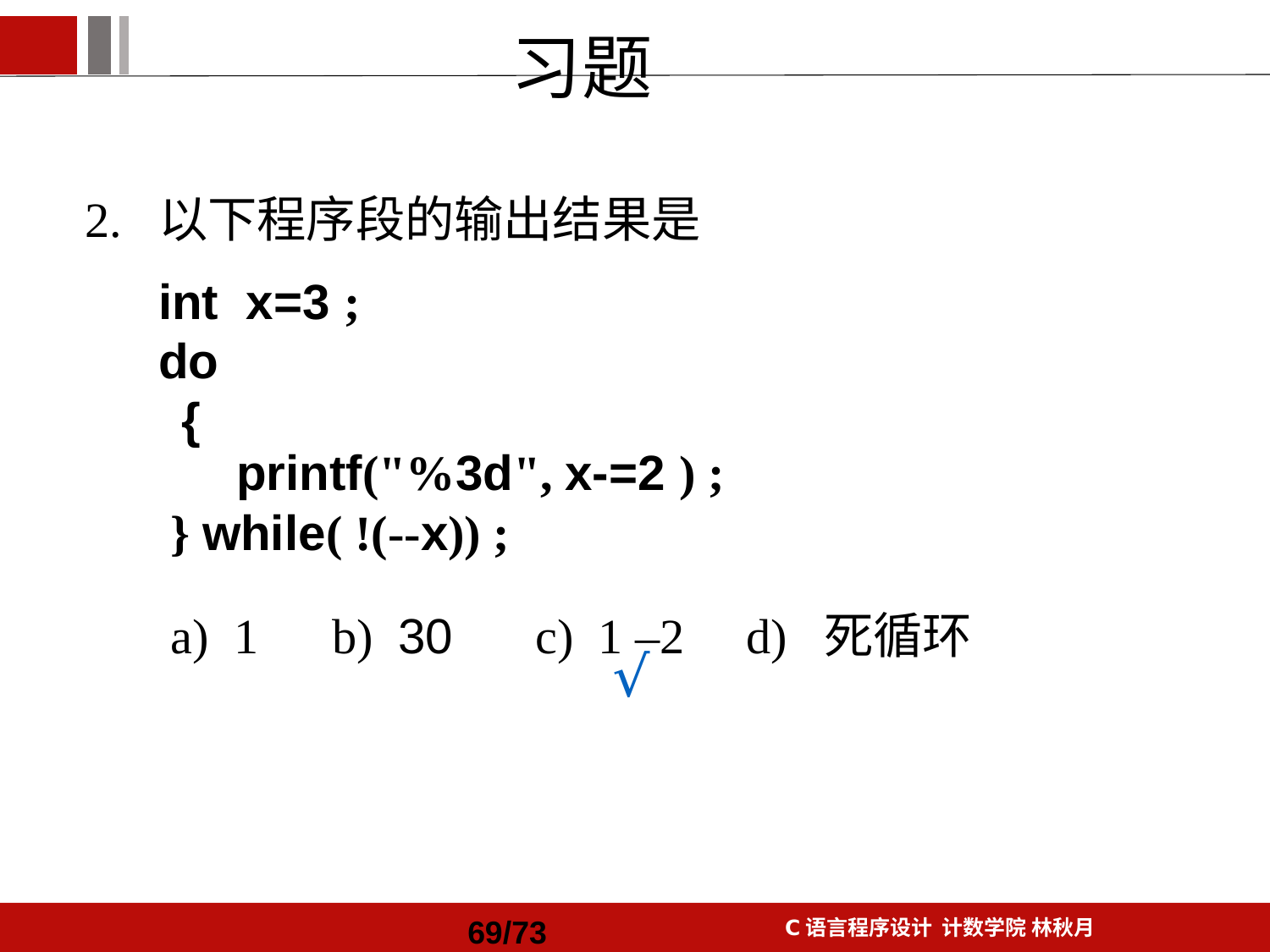

# 习题
2.  以下程序段的输出结果是
      int  x=3 ;
      do
       {
           printf("%3d", x-=2 ) ;
       } while( !(--x)) ;
       a)  1      b)  30      c)  1 –2     d)  死循环

√